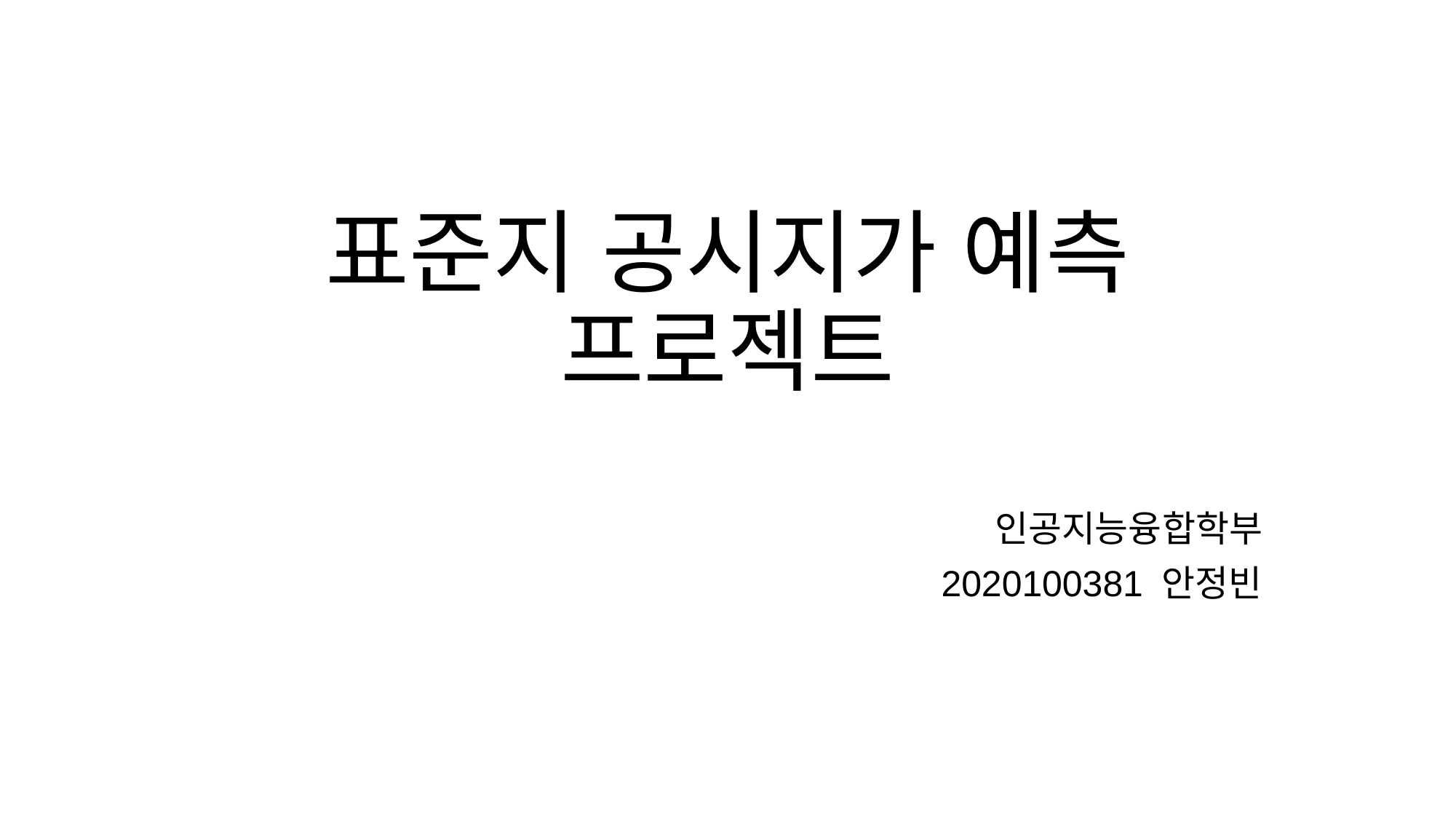

# 표준지 공시지가 예측 프로젝트
인공지능융합학부
2020100381 안정빈